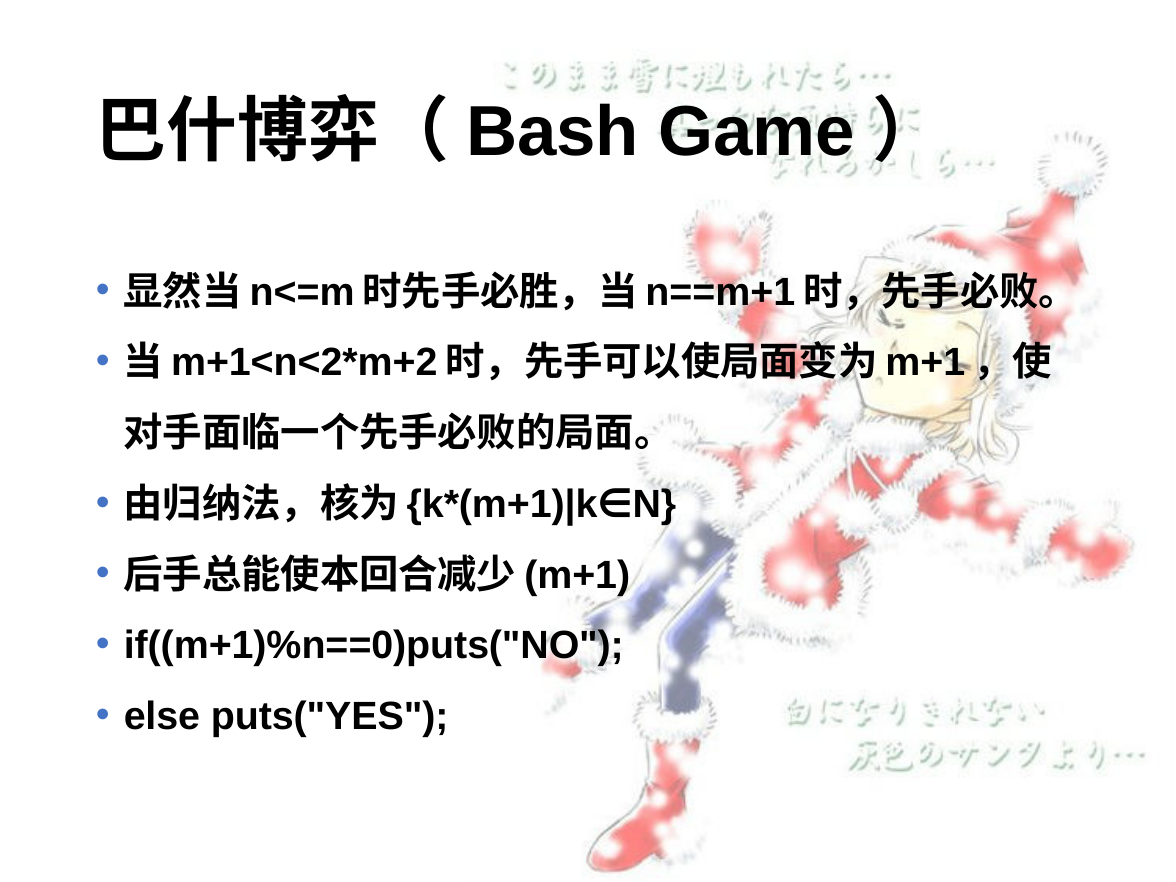

# 巴什博弈（Bash Game）
显然当n<=m时先手必胜，当n==m+1时，先手必败。
当m+1<n<2*m+2时，先手可以使局面变为m+1，使对手面临一个先手必败的局面。
由归纳法，核为{k*(m+1)|k∈N}
后手总能使本回合减少(m+1)
if((m+1)%n==0)puts("NO");
else puts("YES");